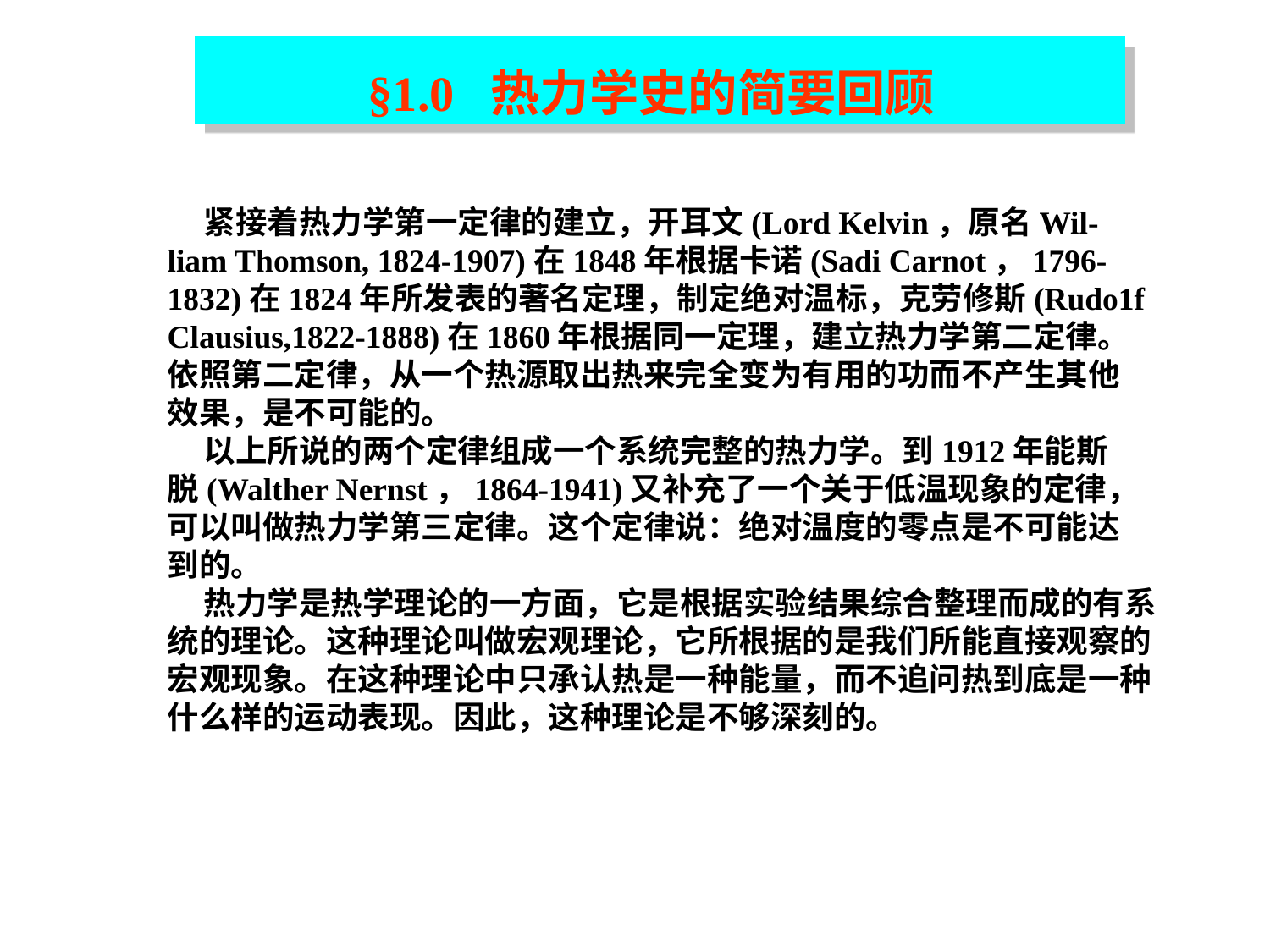

§1.0  热力学史的简要回顾
    紧接着热力学第一定律的建立，开耳文(Lord Kelvin，原名Wil-
liam Thomson, 1824-1907)在1848年根据卡诺(Sadi Carnot，1796-
1832)在1824年所发表的著名定理，制定绝对温标，克劳修斯(Rudo1f
Clausius,1822-1888)在1860年根据同一定理，建立热力学第二定律。
依照第二定律，从一个热源取出热来完全变为有用的功而不产生其他
效果，是不可能的。
    以上所说的两个定律组成一个系统完整的热力学。到1912年能斯
脱(Walther Nernst，1864-1941)又补充了一个关于低温现象的定律，
可以叫做热力学第三定律。这个定律说：绝对温度的零点是不可能达
到的。
    热力学是热学理论的一方面，它是根据实验结果综合整理而成的有系统的理论。这种理论叫做宏观理论，它所根据的是我们所能直接观察的宏观现象。在这种理论中只承认热是一种能量，而不追问热到底是一种什么样的运动表现。因此，这种理论是不够深刻的。